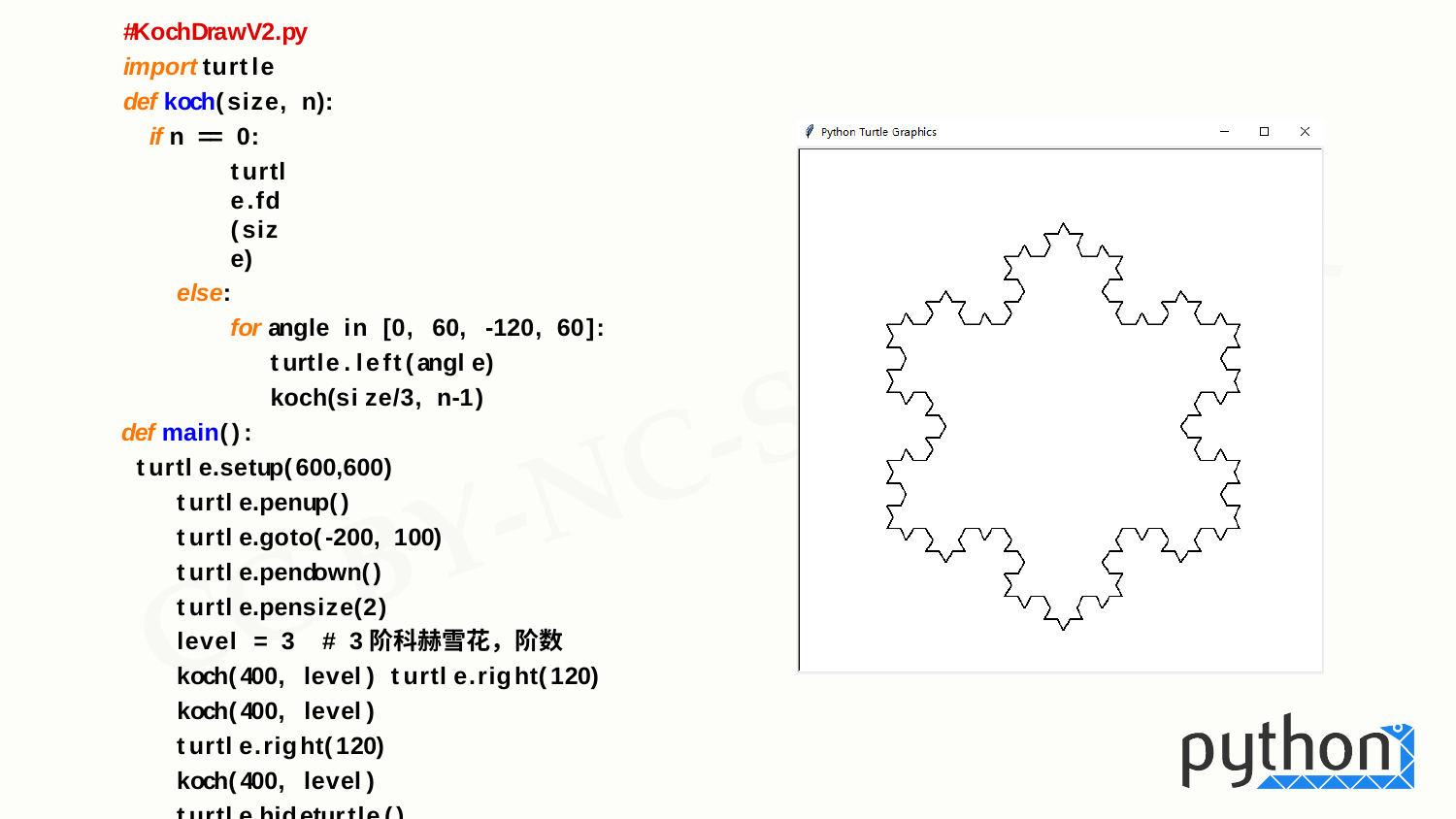

#KochDrawV2.py
import turtle
def koch(size,  n):
if n  ==  0:
turtle.fd(size)
else:
for angle  in  [0,  60,  -120,  60]: turtle.left(angle) koch(size/3,  n-1)
def main():
turtle.setup(600,600) turtle.penup() turtle.goto(-200,  100) turtle.pendown() turtle.pensize(2)
level  =  3	#  3阶科赫雪花，阶数 koch(400,  level) turtle.right(120)
koch(400,  level) turtle.right(120) koch(400,  level) turtle.hideturtle()
main()
#